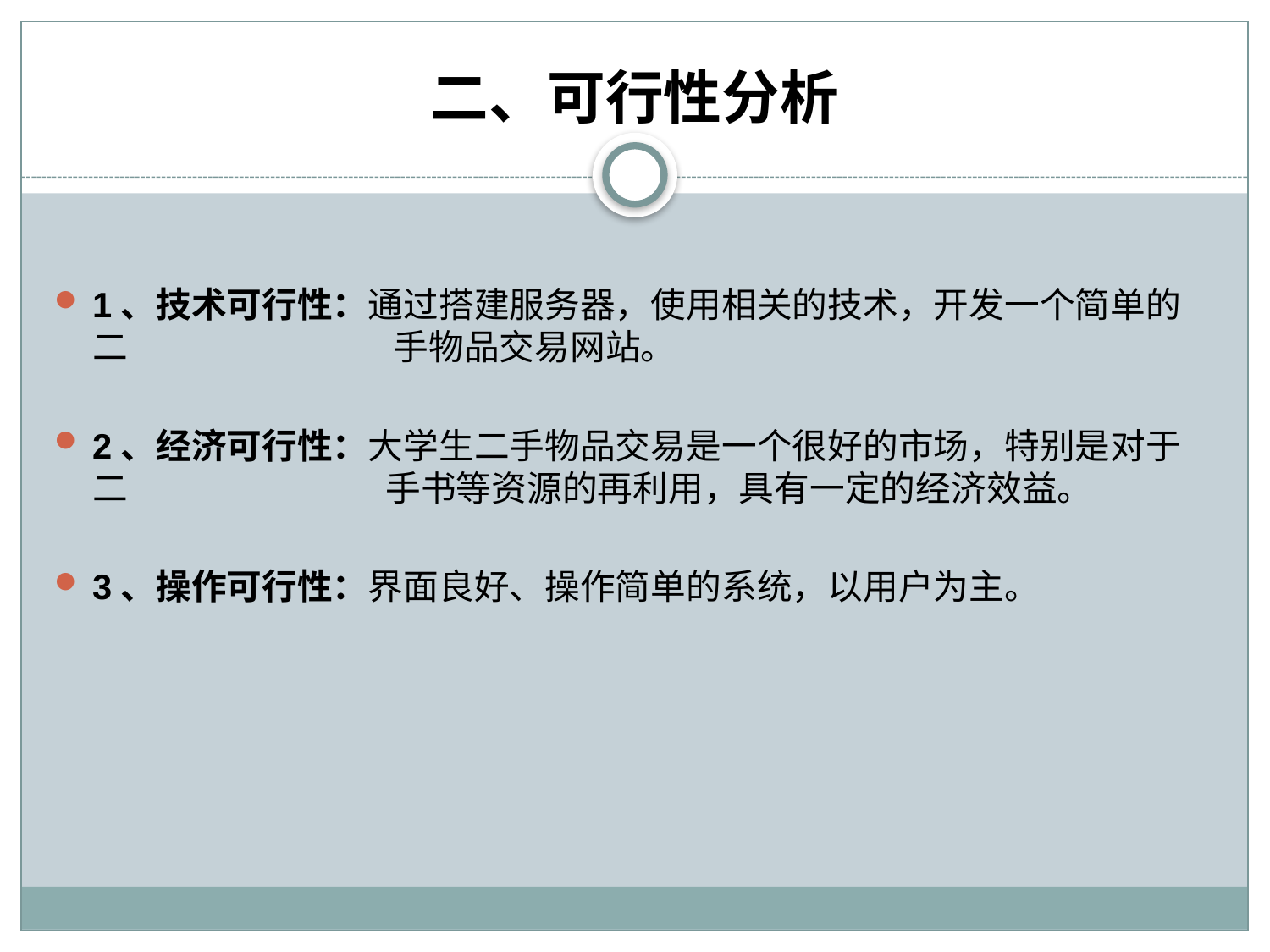

# 二、可行性分析

1、技术可行性：通过搭建服务器，使用相关的技术，开发一个简单的二		      手物品交易网站。

2、经济可行性：大学生二手物品交易是一个很好的市场，特别是对于二		     手书等资源的再利用，具有一定的经济效益。

3、操作可行性：界面良好、操作简单的系统，以用户为主。